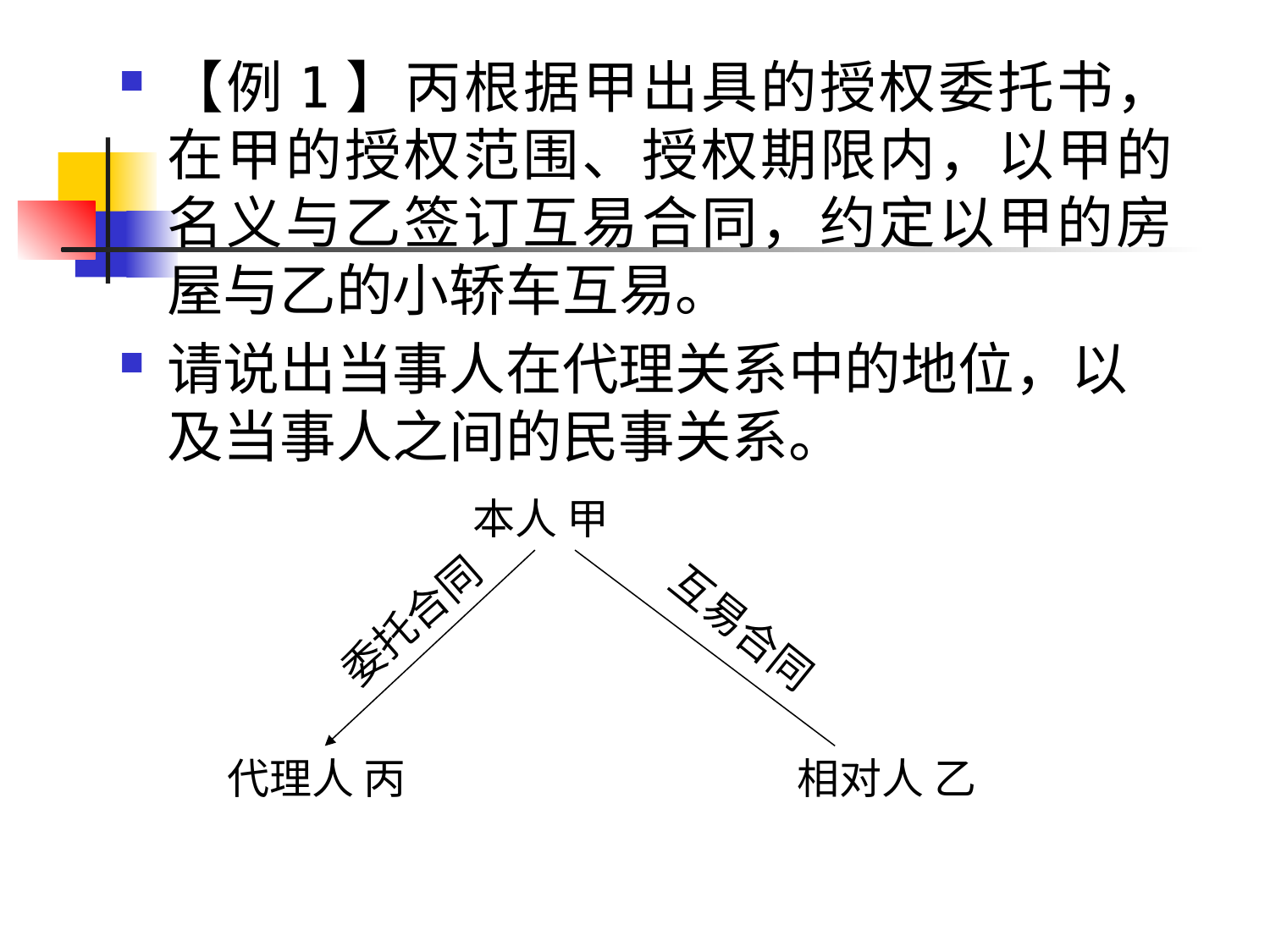

【例1】丙根据甲出具的授权委托书，在甲的授权范围、授权期限内，以甲的名义与乙签订互易合同，约定以甲的房屋与乙的小轿车互易。
请说出当事人在代理关系中的地位，以及当事人之间的民事关系。

本人 甲
委托合同
互易合同
相对人 乙
代理人 丙